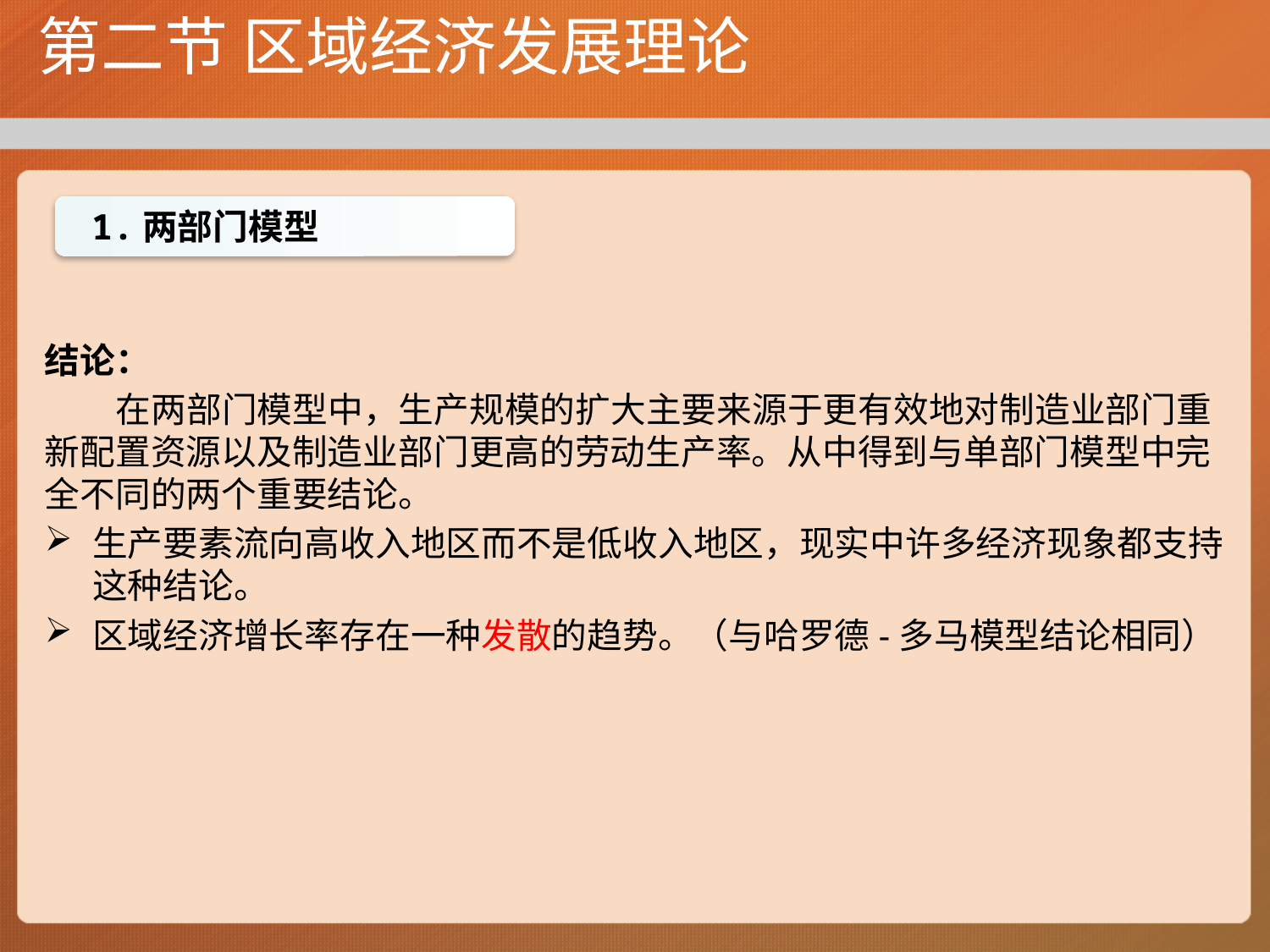

# 第二节 区域经济发展理论

结论：
        在两部门模型中，生产规模的扩大主要来源于更有效地对制造业部门重新配置资源以及制造业部门更高的劳动生产率。从中得到与单部门模型中完全不同的两个重要结论。
生产要素流向高收入地区而不是低收入地区，现实中许多经济现象都支持这种结论。
区域经济增长率存在一种发散的趋势。（与哈罗德-多马模型结论相同）

 1.两部门模型